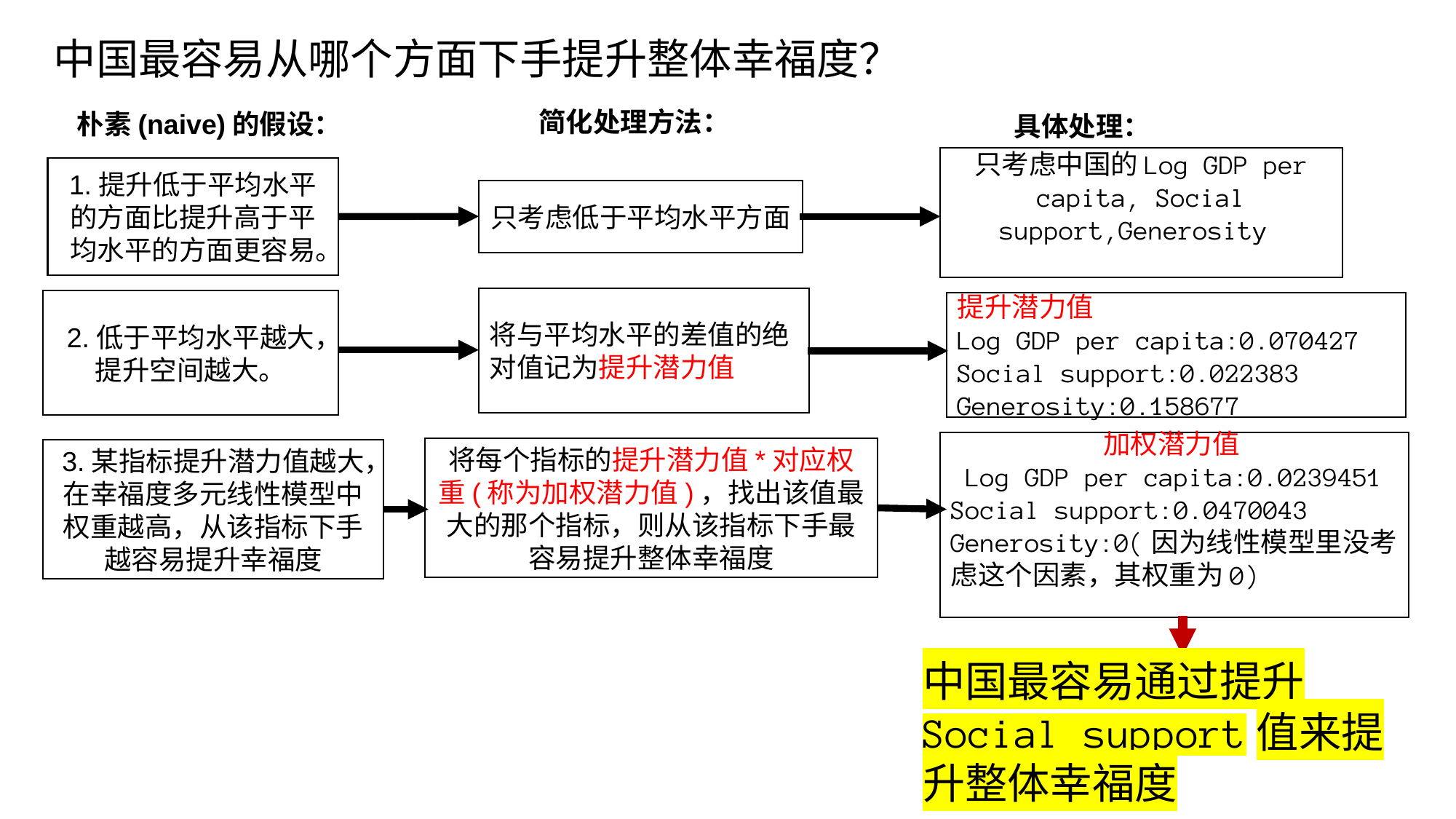

中国最容易从哪个方面下手提升整体幸福度？
简化处理方法：
朴素(naive)的假设：
具体处理：
只考虑中国的Log GDP per capita, Social support,Generosity

1.提升低于平均水平的方面比提升高于平均水平的方面更容易。
只考虑低于平均水平方面
将与平均水平的差值的绝对值记为提升潜力值
2.低于平均水平越大，提升空间越大。
提升潜力值
Log GDP per capita:0.070427
Social support:0.022383
Generosity:0.158677
加权潜力值
Log GDP per capita:0.0239451
Social support:0.0470043
Generosity:0(因为线性模型里没考虑这个因素，其权重为0)

将每个指标的提升潜力值*对应权重(称为加权潜力值)，找出该值最大的那个指标，则从该指标下手最容易提升整体幸福度
3.某指标提升潜力值越大，在幸福度多元线性模型中权重越高，从该指标下手越容易提升幸福度
中国最容易通过提升Social support值来提升整体幸福度